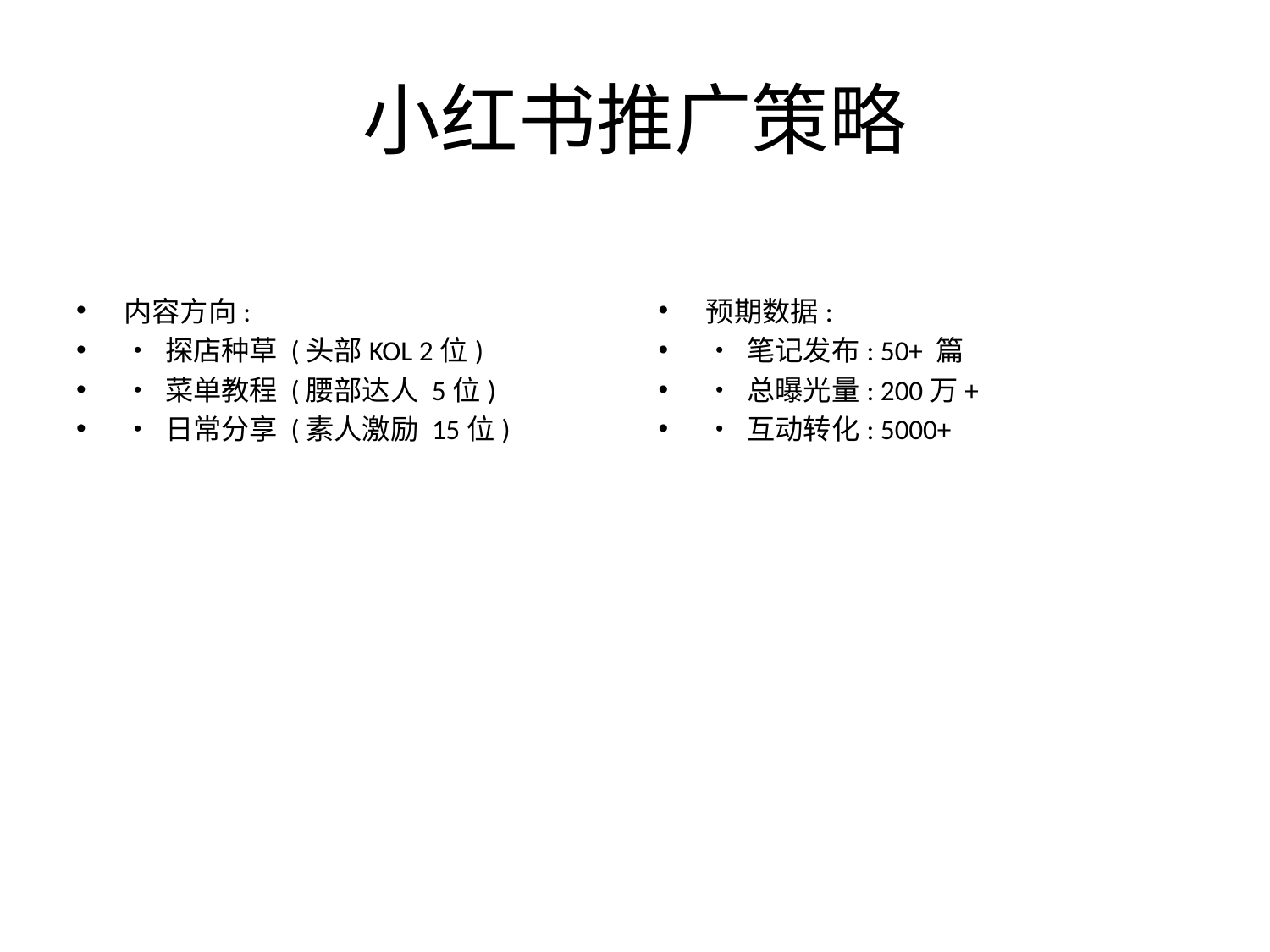

# 小红书推广策略

内容方向:
• 探店种草 (头部KOL 2位)
• 菜单教程 (腰部达人 5位)
• 日常分享 (素人激励 15位)

预期数据:
• 笔记发布: 50+ 篇
• 总曝光量: 200万+
• 互动转化: 5000+